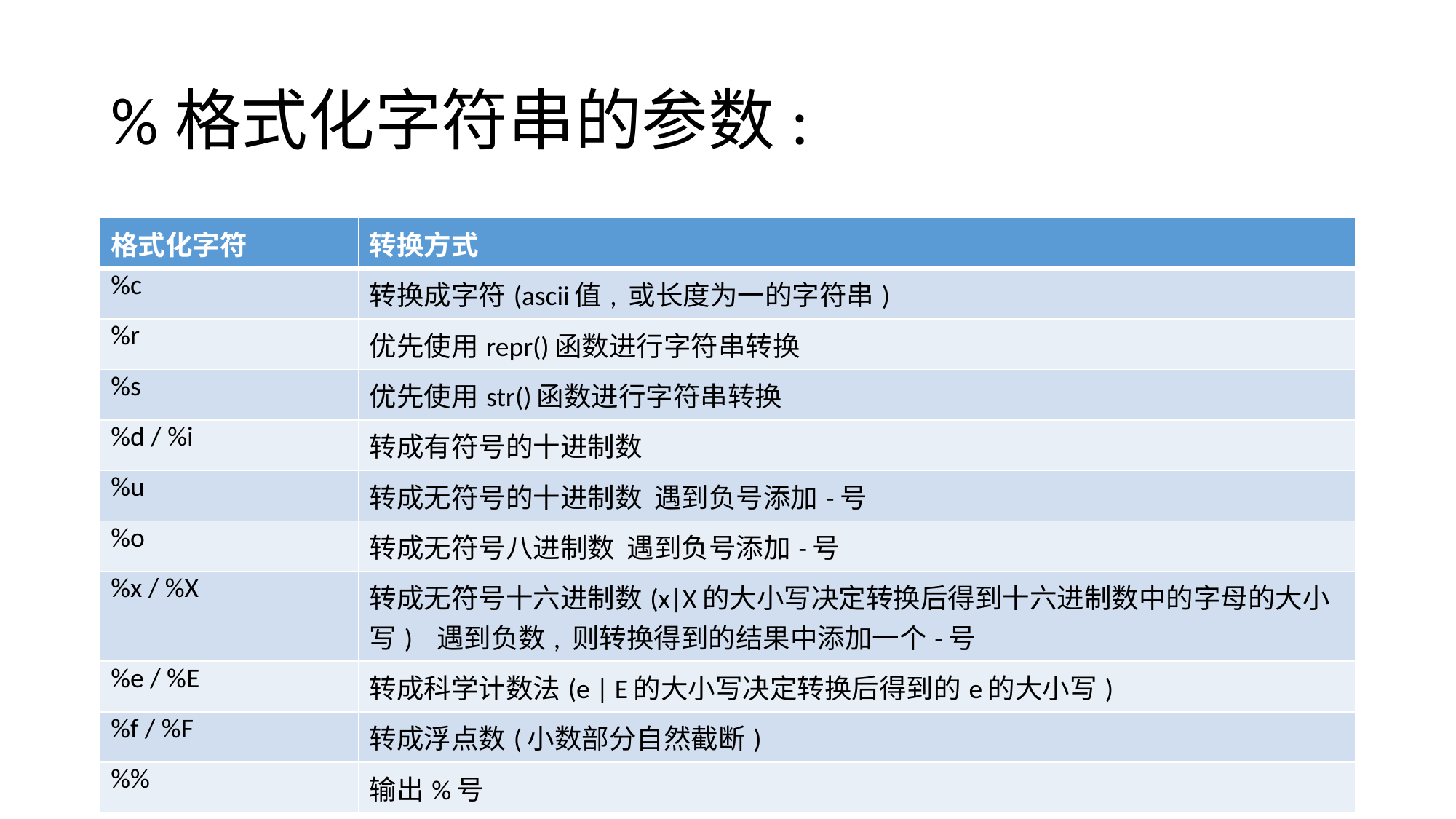

# %格式化字符串的参数:
| 格式化字符 | 转换方式 |
| --- | --- |
| %c | 转换成字符(ascii值, 或长度为一的字符串) |
| %r | 优先使用repr()函数进行字符串转换 |
| %s | 优先使用str()函数进行字符串转换 |
| %d / %i | 转成有符号的十进制数 |
| %u | 转成无符号的十进制数 遇到负号添加-号 |
| %o | 转成无符号八进制数 遇到负号添加-号 |
| %x / %X | 转成无符号十六进制数(x|X的大小写决定转换后得到十六进制数中的字母的大小写) 遇到负数, 则转换得到的结果中添加一个-号 |
| %e / %E | 转成科学计数法(e | E的大小写决定转换后得到的e的大小写) |
| %f / %F | 转成浮点数(小数部分自然截断) |
| %% | 输出%号 |